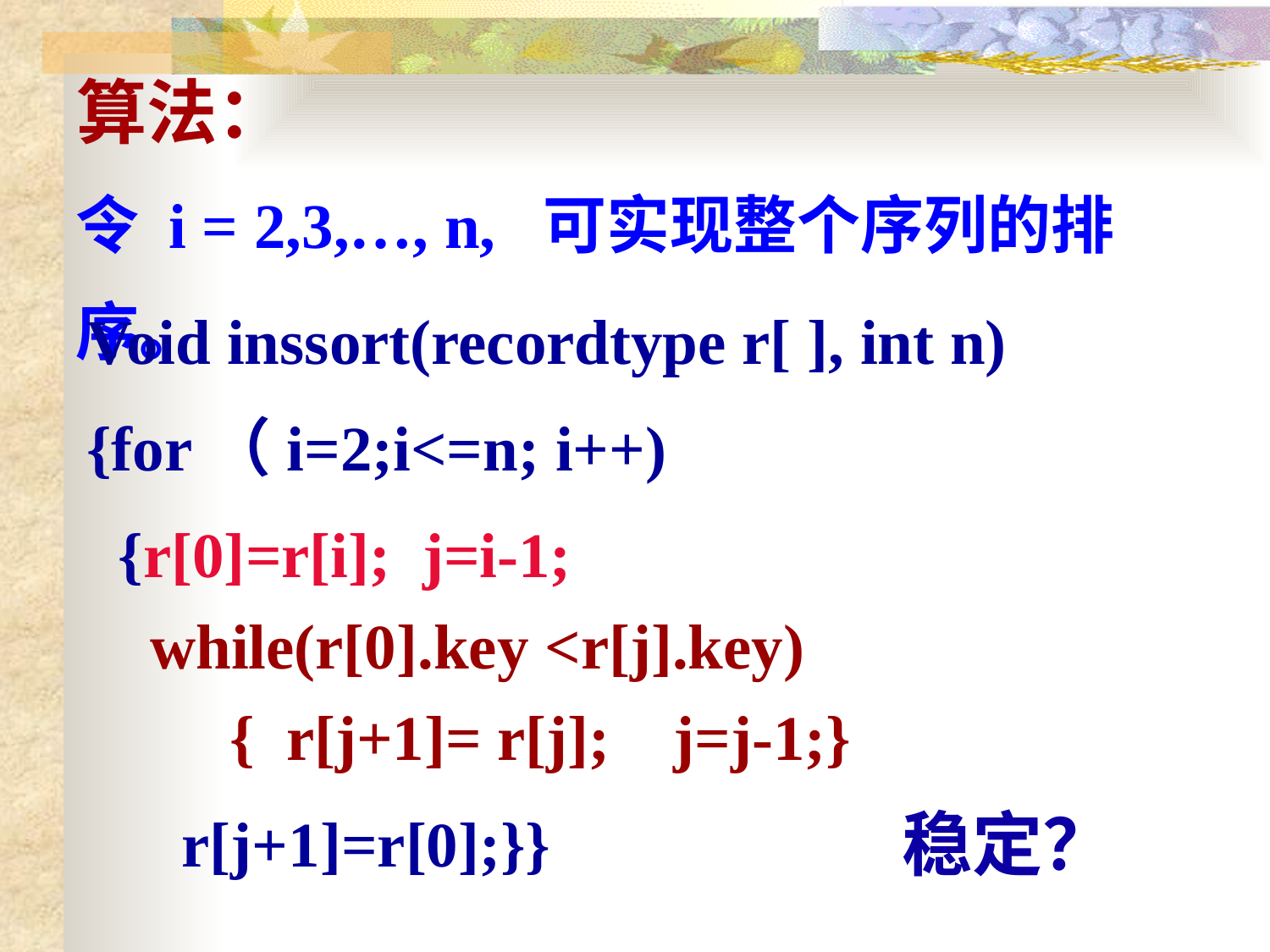

算法：
令 i = 2,3,…, n,  可实现整个序列的排序。
Void inssort(recordtype r[ ], int n)
{for（i=2;i<=n; i++)
  {r[0]=r[i];  j=i-1;
    while(r[0].key <r[j].key)
         {  r[j+1]= r[j];    j=j-1;}
      r[j+1]=r[0];}}
稳定？